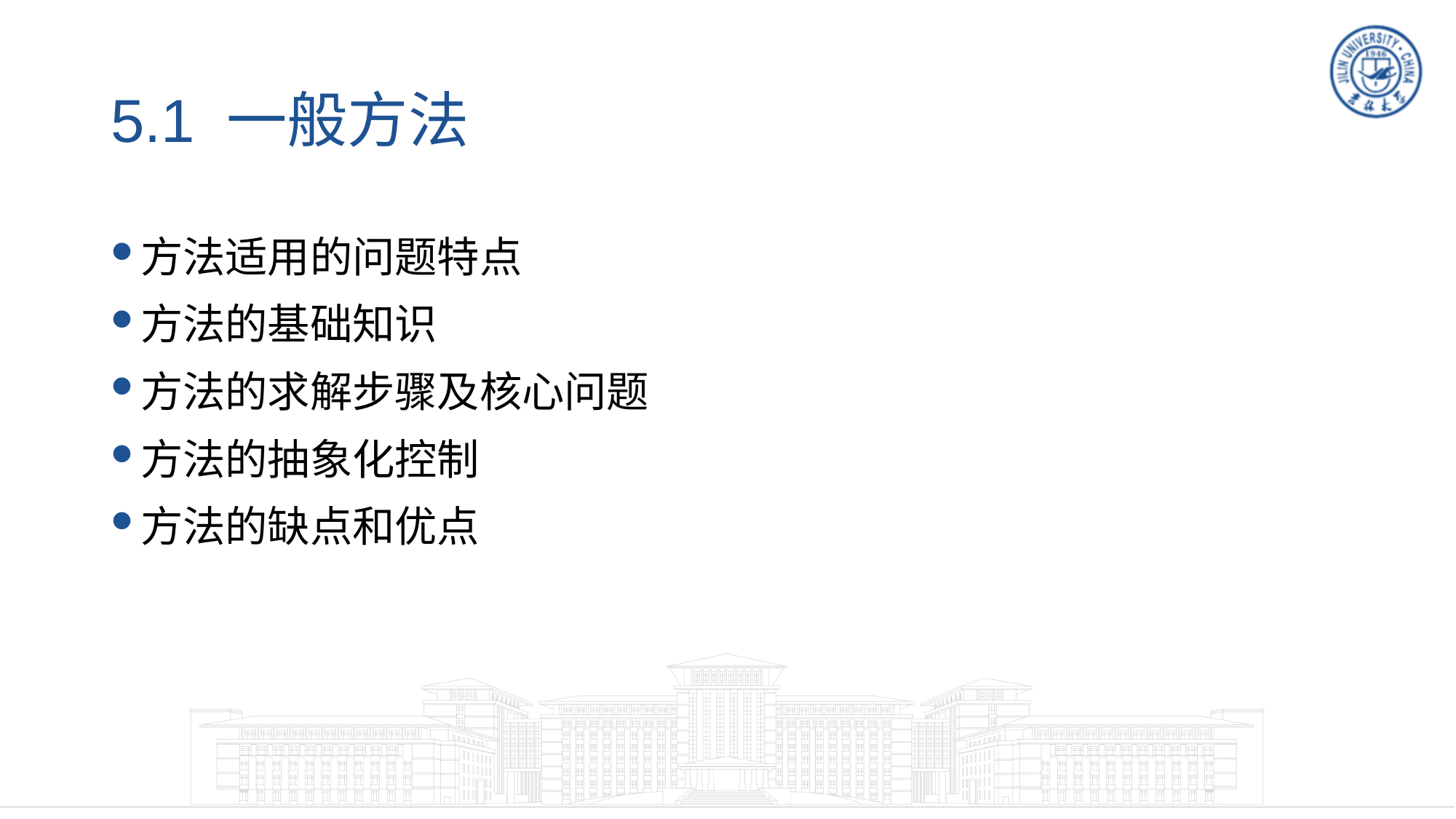

# 5.1 一般方法
方法适用的问题特点
方法的基础知识
方法的求解步骤及核心问题
方法的抽象化控制
方法的缺点和优点

3